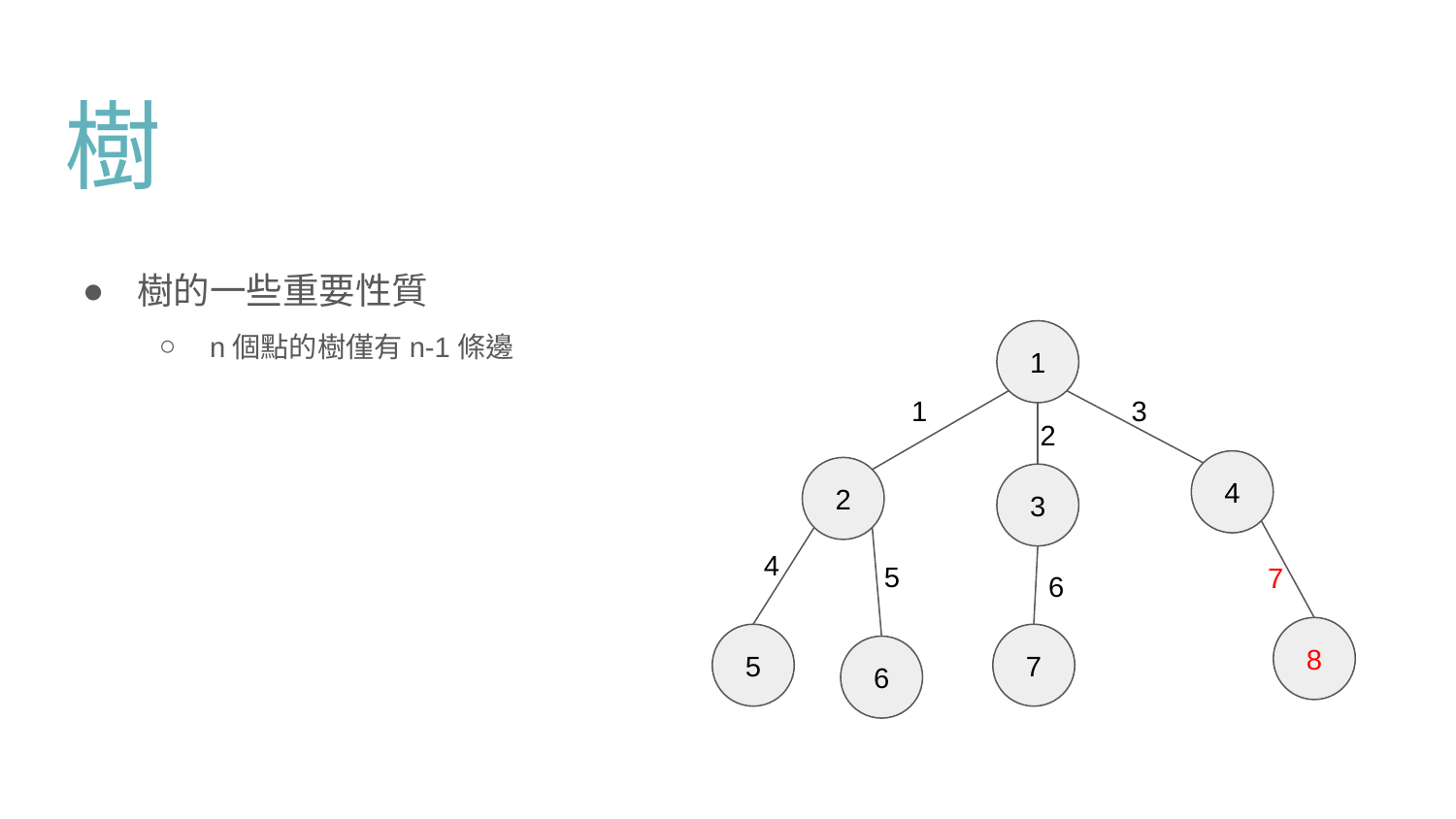

# 樹
樹的一些重要性質
n個點的樹僅有n-1條邊
1
1
3
2
4
2
3
4
5
7
6
8
5
7
6